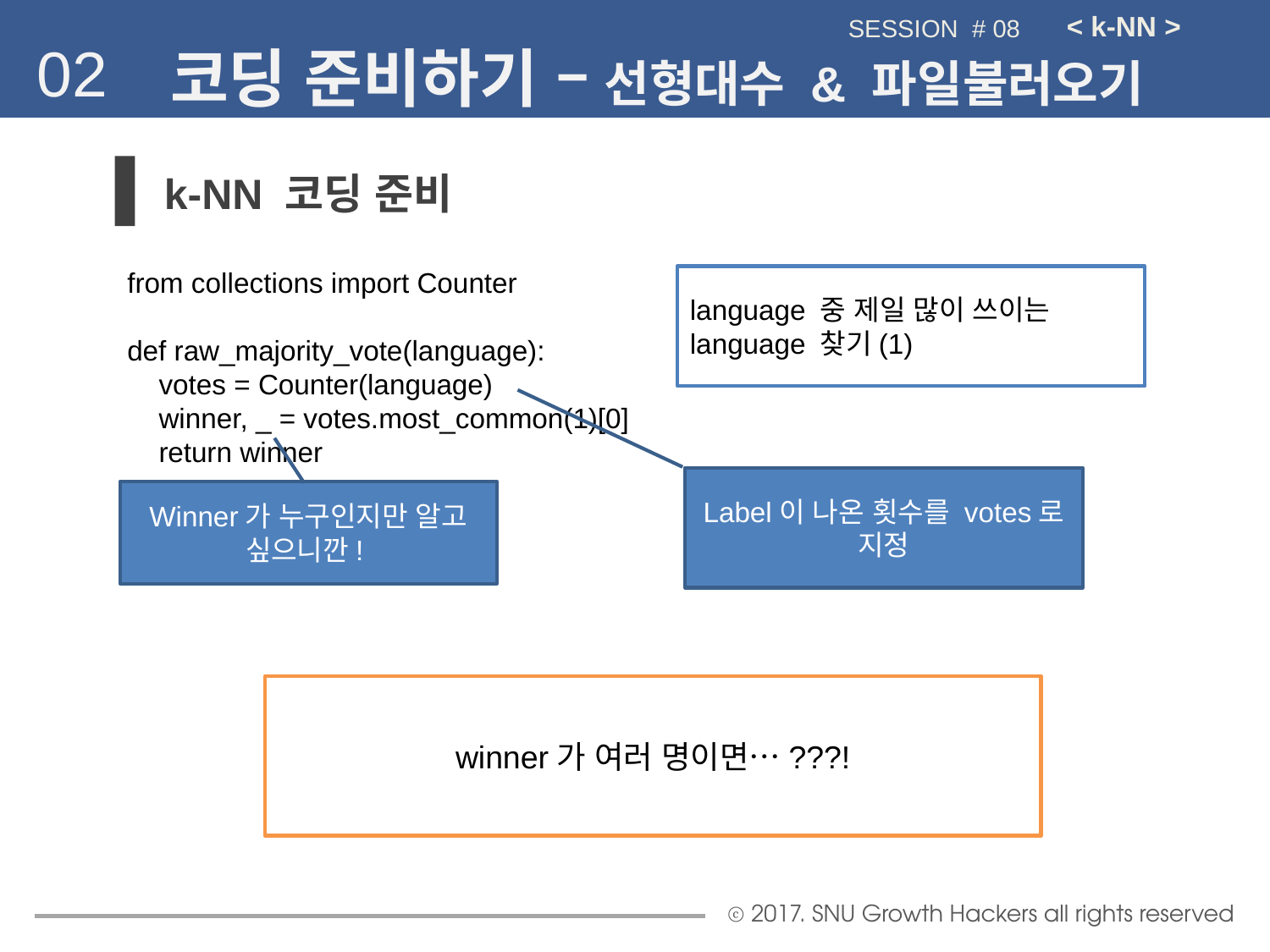

< k-NN >
SESSION  # 08
02
코딩 준비하기 – 선형대수 & 파일불러오기

k-NN 코딩 준비
from collections import Counter

def raw_majority_vote(language):
    votes = Counter(language)
    winner, _ = votes.most_common(1)[0]
    return winner
language 중 제일 많이 쓰이는 language 찾기(1)
Label이 나온 횟수를 votes로 지정
Winner가 누구인지만 알고 싶으니깐!
winner가 여러 명이면…???!
ⓒ 2017. SNU Growth Hackers all rights reserved